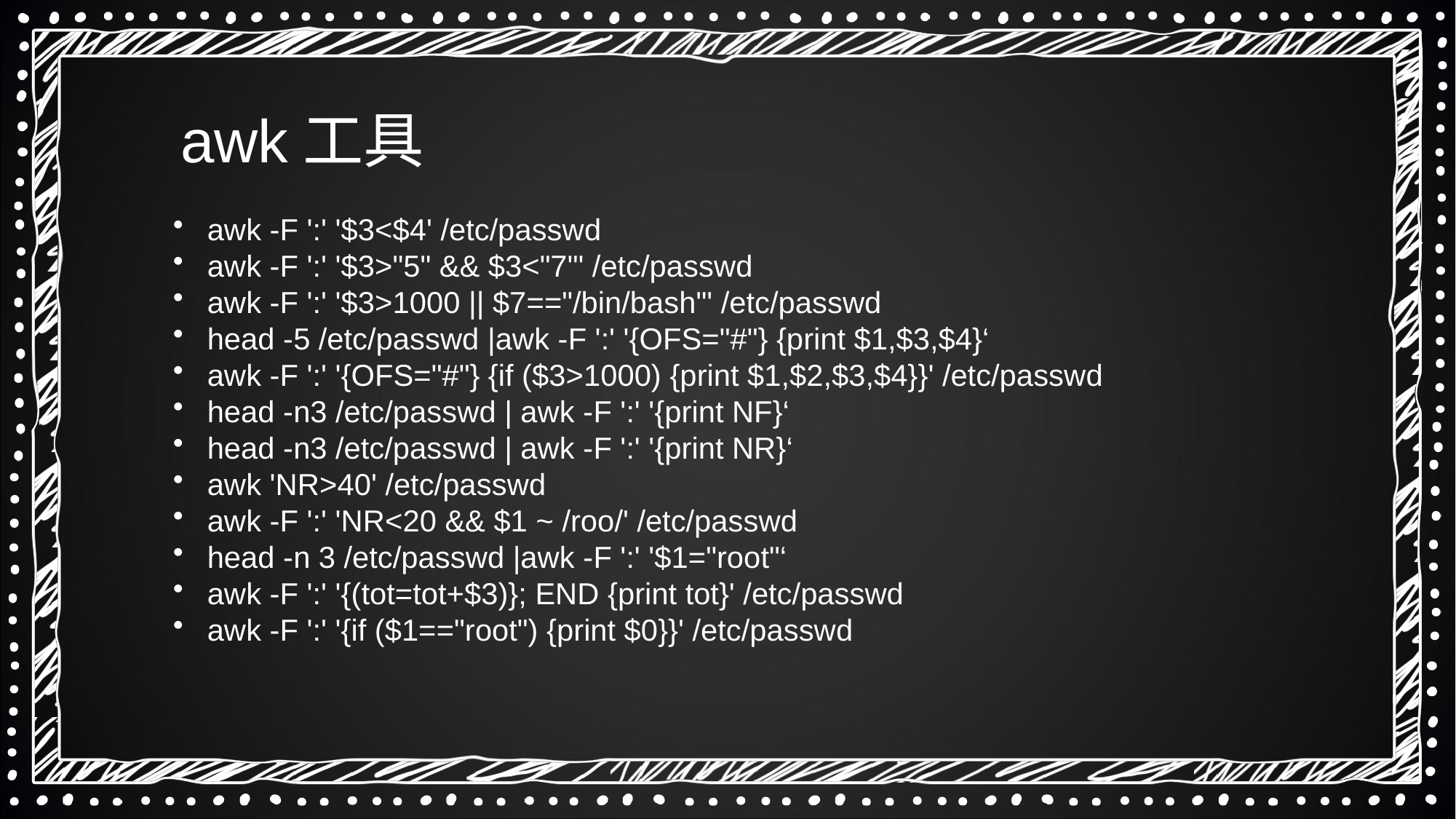

awk工具
 awk -F ':' '$3<$4' /etc/passwd
 awk -F ':' '$3>"5" && $3<"7"' /etc/passwd
 awk -F ':' '$3>1000 || $7=="/bin/bash"' /etc/passwd
 head -5 /etc/passwd |awk -F ':' '{OFS="#"} {print $1,$3,$4}‘
 awk -F ':' '{OFS="#"} {if ($3>1000) {print $1,$2,$3,$4}}' /etc/passwd
 head -n3 /etc/passwd | awk -F ':' '{print NF}‘
 head -n3 /etc/passwd | awk -F ':' '{print NR}‘
 awk 'NR>40' /etc/passwd
 awk -F ':' 'NR<20 && $1 ~ /roo/' /etc/passwd
 head -n 3 /etc/passwd |awk -F ':' '$1="root"‘
 awk -F ':' '{(tot=tot+$3)}; END {print tot}' /etc/passwd
 awk -F ':' '{if ($1=="root") {print $0}}' /etc/passwd